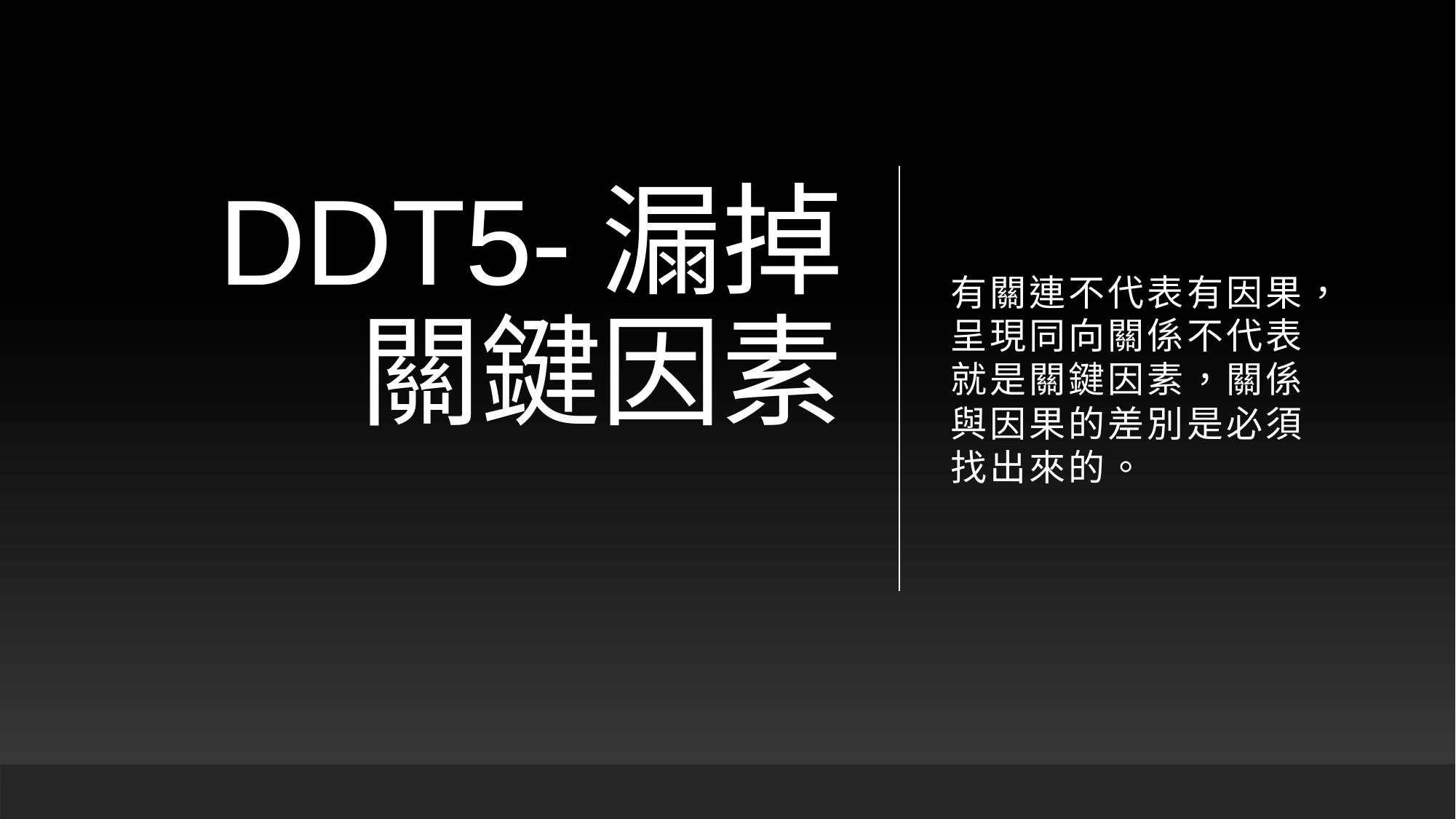

# DDT5-漏掉關鍵因素

有關連不代表有因果，呈現同向關係不代表就是關鍵因素，關係與因果的差別是必須找出來的。